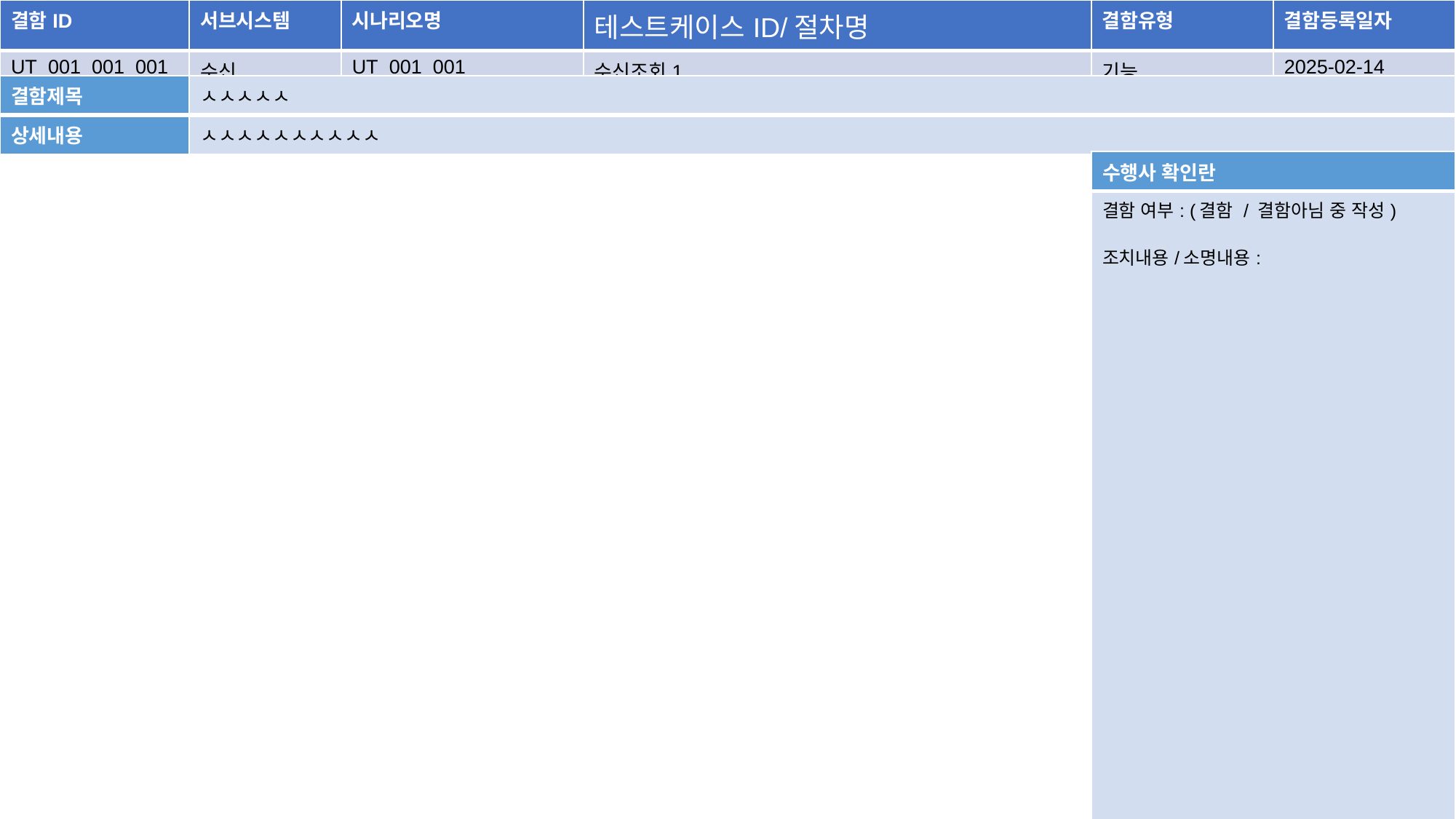

| 결함ID | 서브시스템 | 시나리오명 | 테스트케이스ID/절차명 | 결함유형 | 결함등록일자 |
| --- | --- | --- | --- | --- | --- |
| UT\_001\_001\_001 | 수신 | UT\_001\_001 | 수신조회1 | 기능 | 2025-02-14 |
| 결함제목 | ㅅㅅㅅㅅㅅ |
| --- | --- |
| 상세내용 | ㅅㅅㅅㅅㅅㅅㅅㅅㅅㅅ |
| 수행사 확인란 |
| --- |
| 결함 여부: (결함 / 결함아님 중 작성) 조치내용/소명내용: |

조치중
조치완료